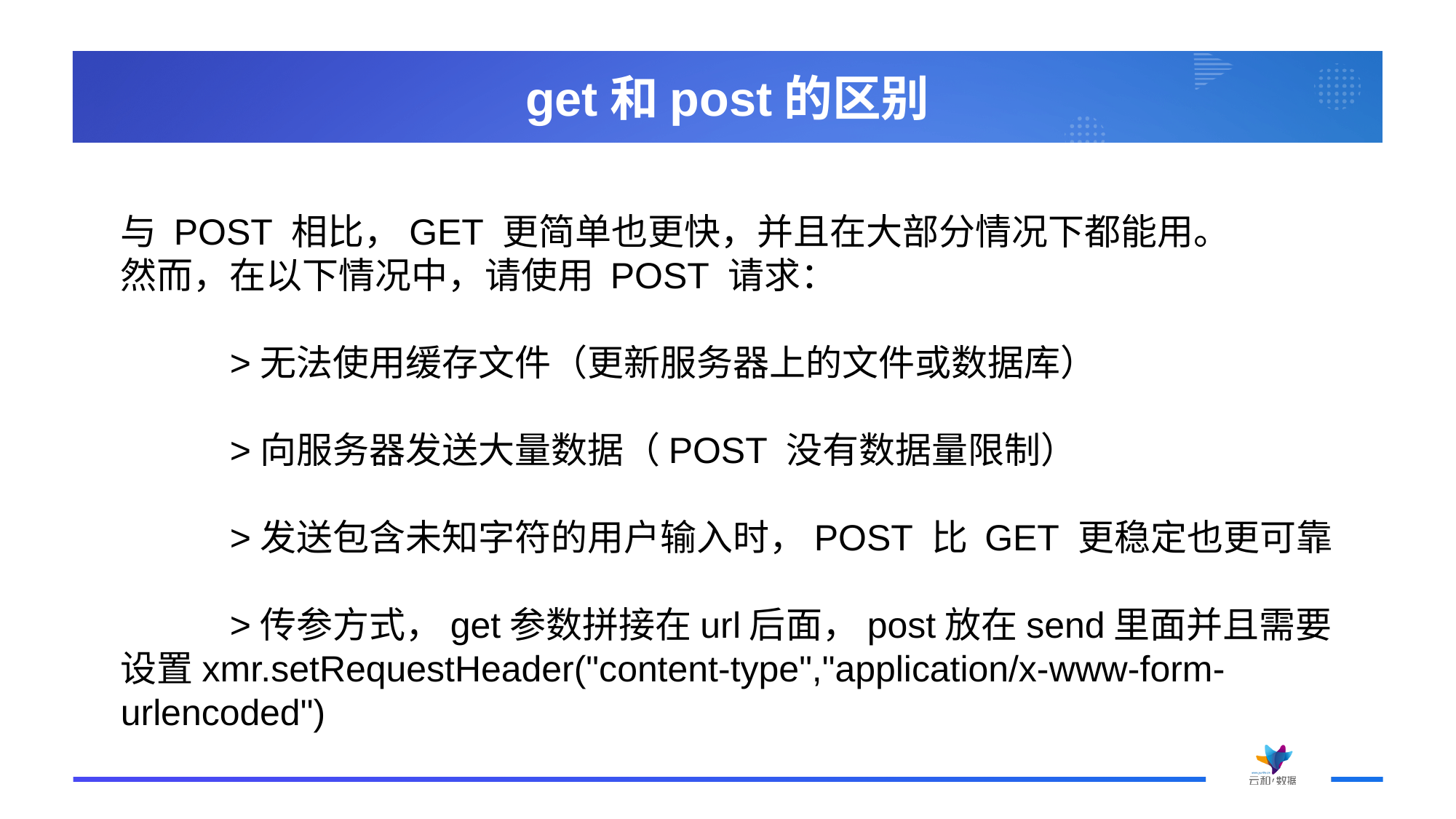

# get和post的区别

与 POST 相比，GET 更简单也更快，并且在大部分情况下都能用。
然而，在以下情况中，请使用 POST 请求：

	>无法使用缓存文件（更新服务器上的文件或数据库）

	>向服务器发送大量数据（POST 没有数据量限制）

	>发送包含未知字符的用户输入时，POST 比 GET 更稳定也更可靠

	>传参方式，get参数拼接在url后面，post放在send里面并且需要设置xmr.setRequestHeader("content-type","application/x-www-form-urlencoded")